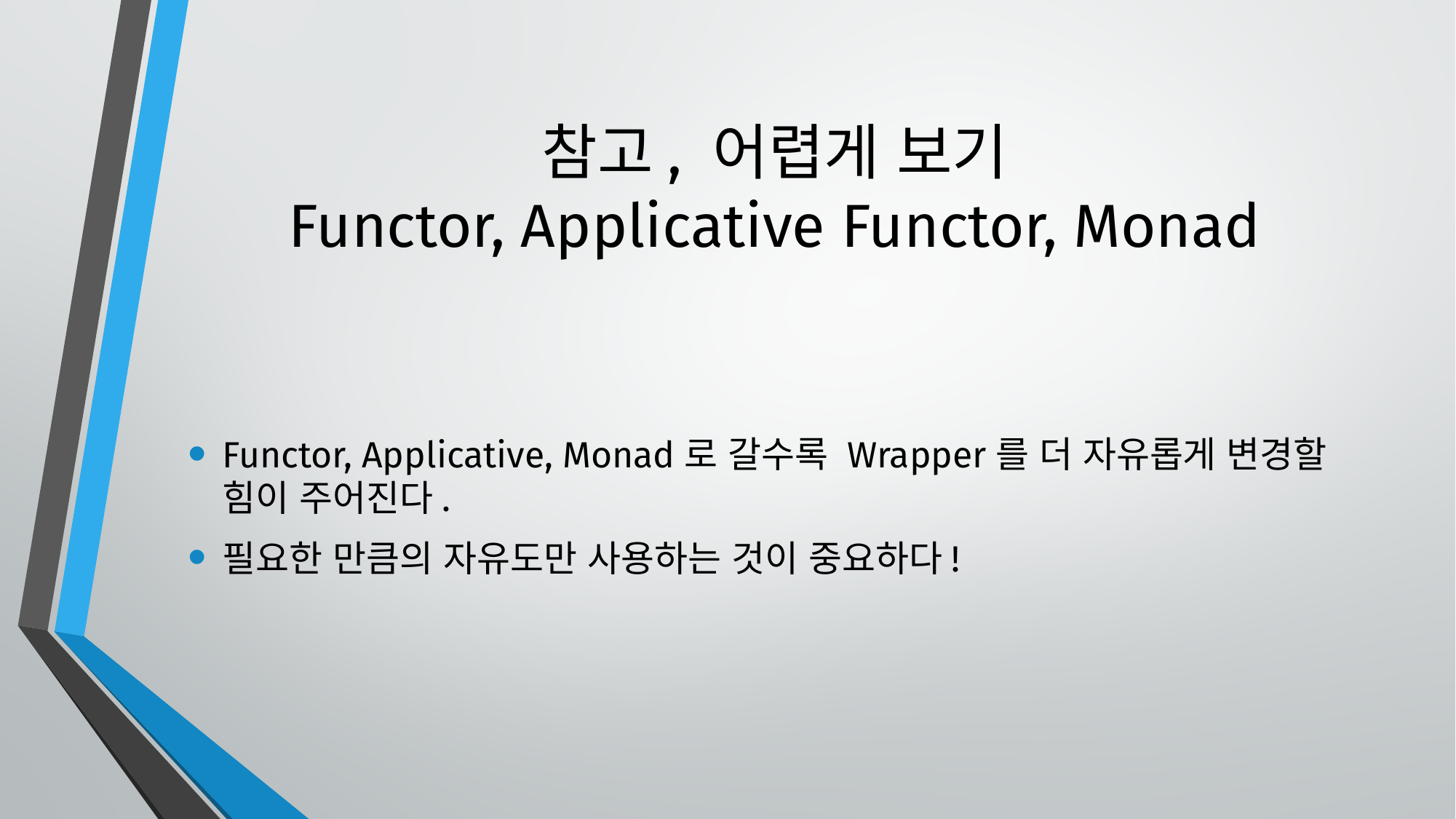

# 참고, 어렵게 보기 Functor, Applicative Functor, Monad
Functor, Applicative, Monad로 갈수록 Wrapper를 더 자유롭게 변경할 힘이 주어진다.
필요한 만큼의 자유도만 사용하는 것이 중요하다!